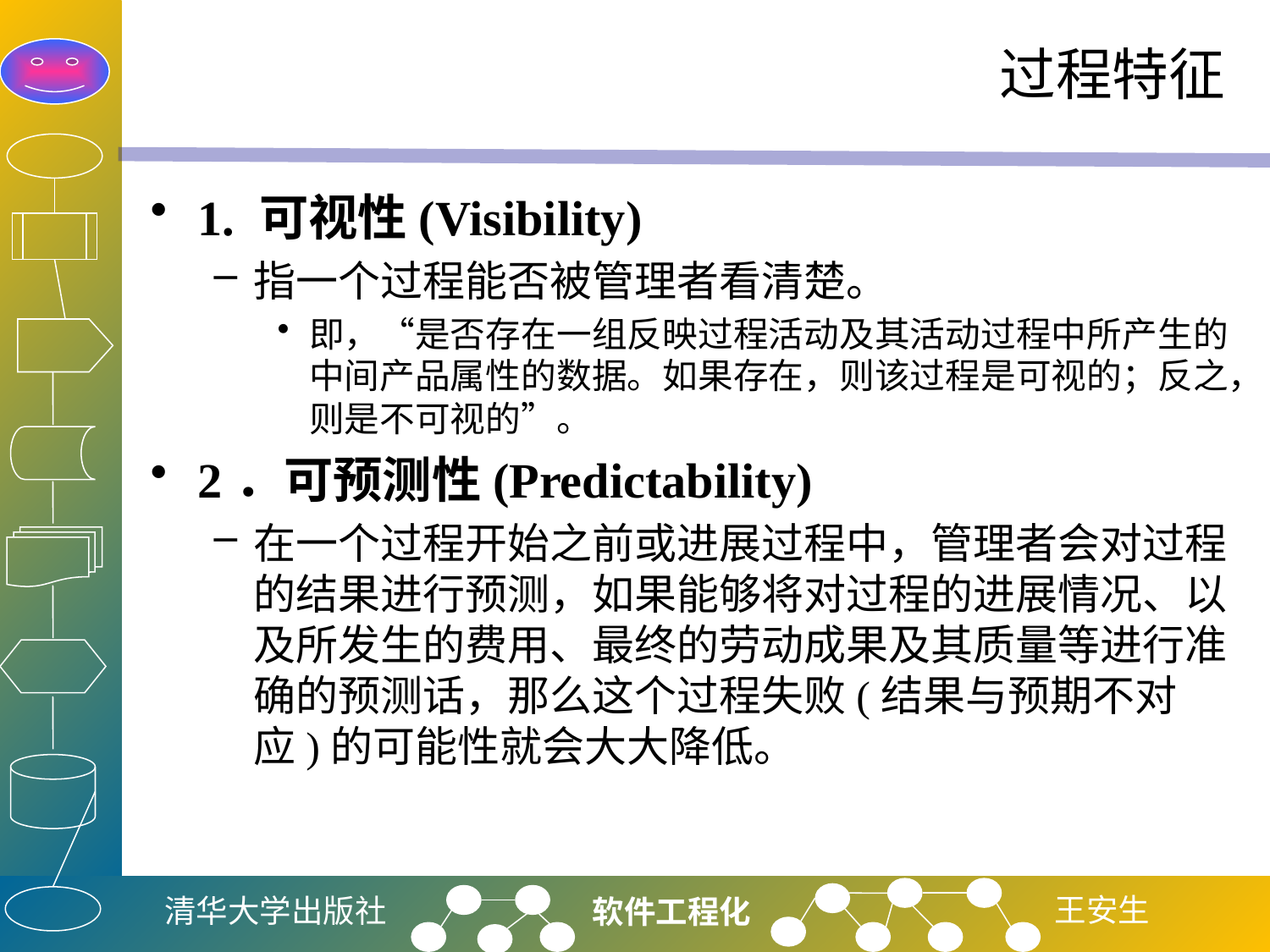

# 过程特征
1. 可视性(Visibility)
指一个过程能否被管理者看清楚。
即，“是否存在一组反映过程活动及其活动过程中所产生的中间产品属性的数据。如果存在，则该过程是可视的；反之，则是不可视的”。
2．可预测性(Predictability)
在一个过程开始之前或进展过程中，管理者会对过程的结果进行预测，如果能够将对过程的进展情况、以及所发生的费用、最终的劳动成果及其质量等进行准确的预测话，那么这个过程失败(结果与预期不对应)的可能性就会大大降低。